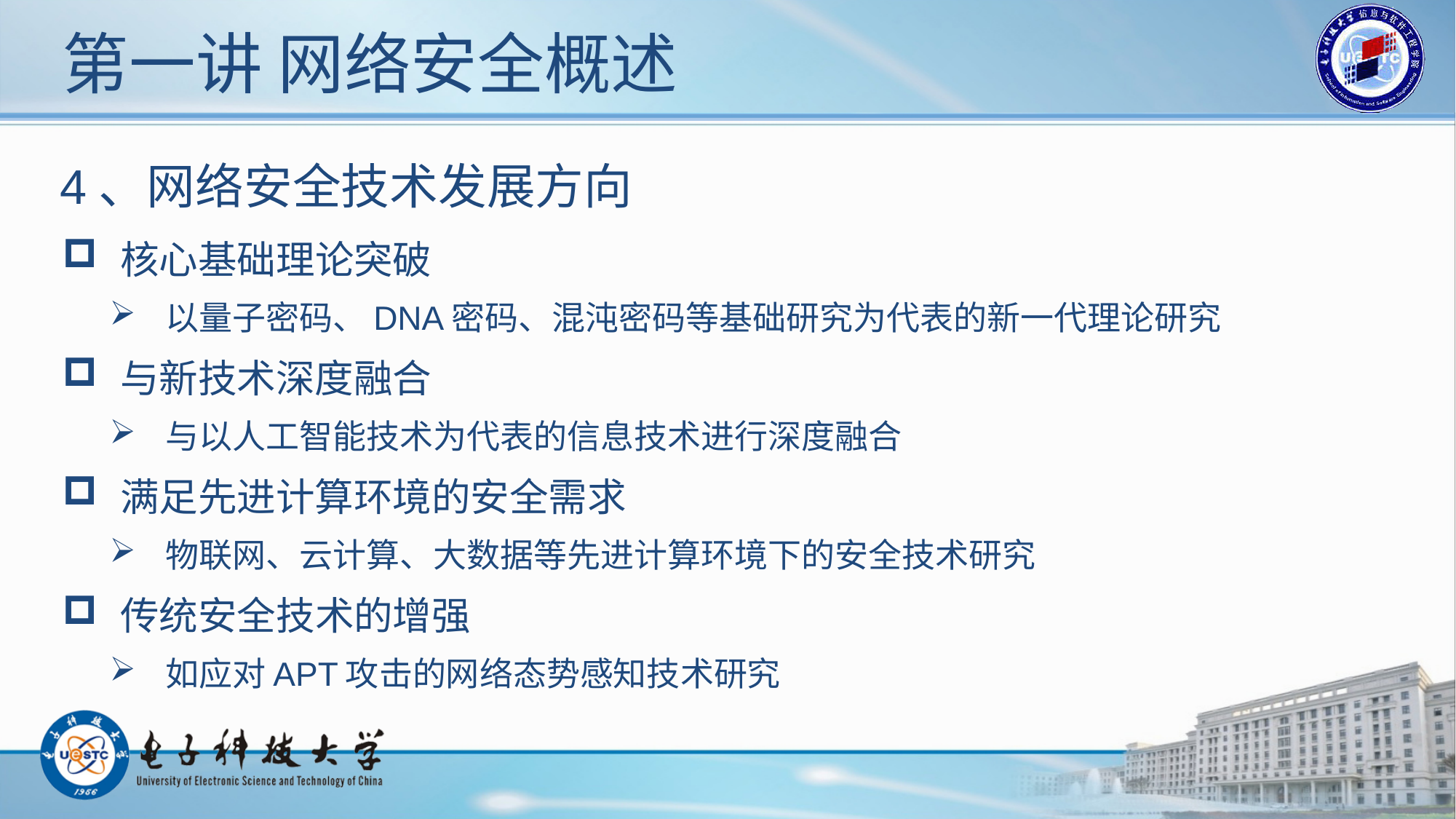

# 第一讲 网络安全概述
4、网络安全技术发展方向
 核心基础理论突破
 以量子密码、DNA密码、混沌密码等基础研究为代表的新一代理论研究
 与新技术深度融合
 与以人工智能技术为代表的信息技术进行深度融合
 满足先进计算环境的安全需求
 物联网、云计算、大数据等先进计算环境下的安全技术研究
 传统安全技术的增强
 如应对APT攻击的网络态势感知技术研究